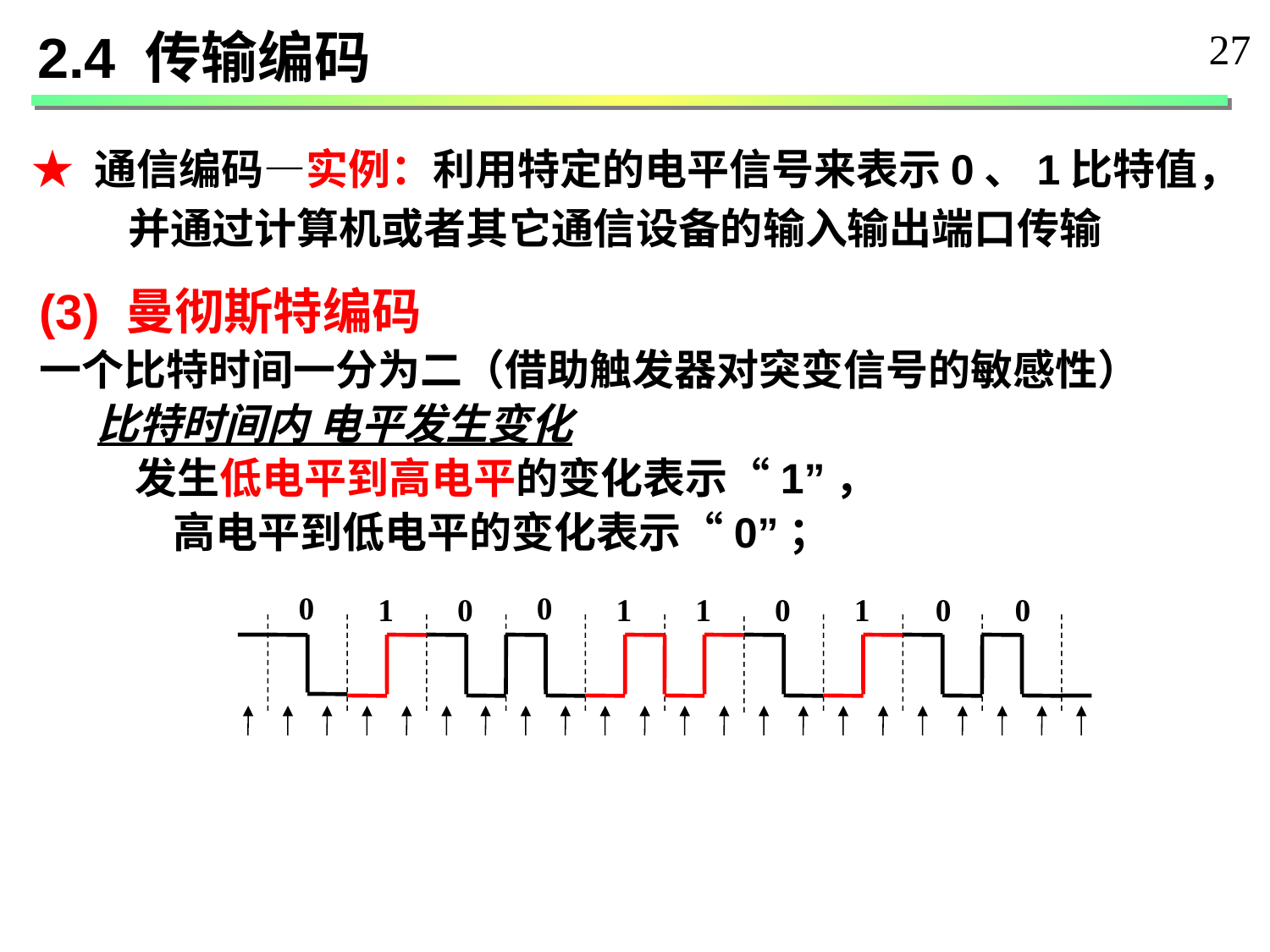

2.4 传输编码
27

★ 通信编码—实例：利用特定的电平信号来表示0、1比特值，
         并通过计算机或者其它通信设备的输入输出端口传输
(3) 曼彻斯特编码
一个比特时间一分为二（借助触发器对突变信号的敏感性）
     比特时间内 电平发生变化
         发生低电平到高电平的变化表示“1”，
             高电平到低电平的变化表示“0”；
0
0
1
0
1
1
0
1
0
0